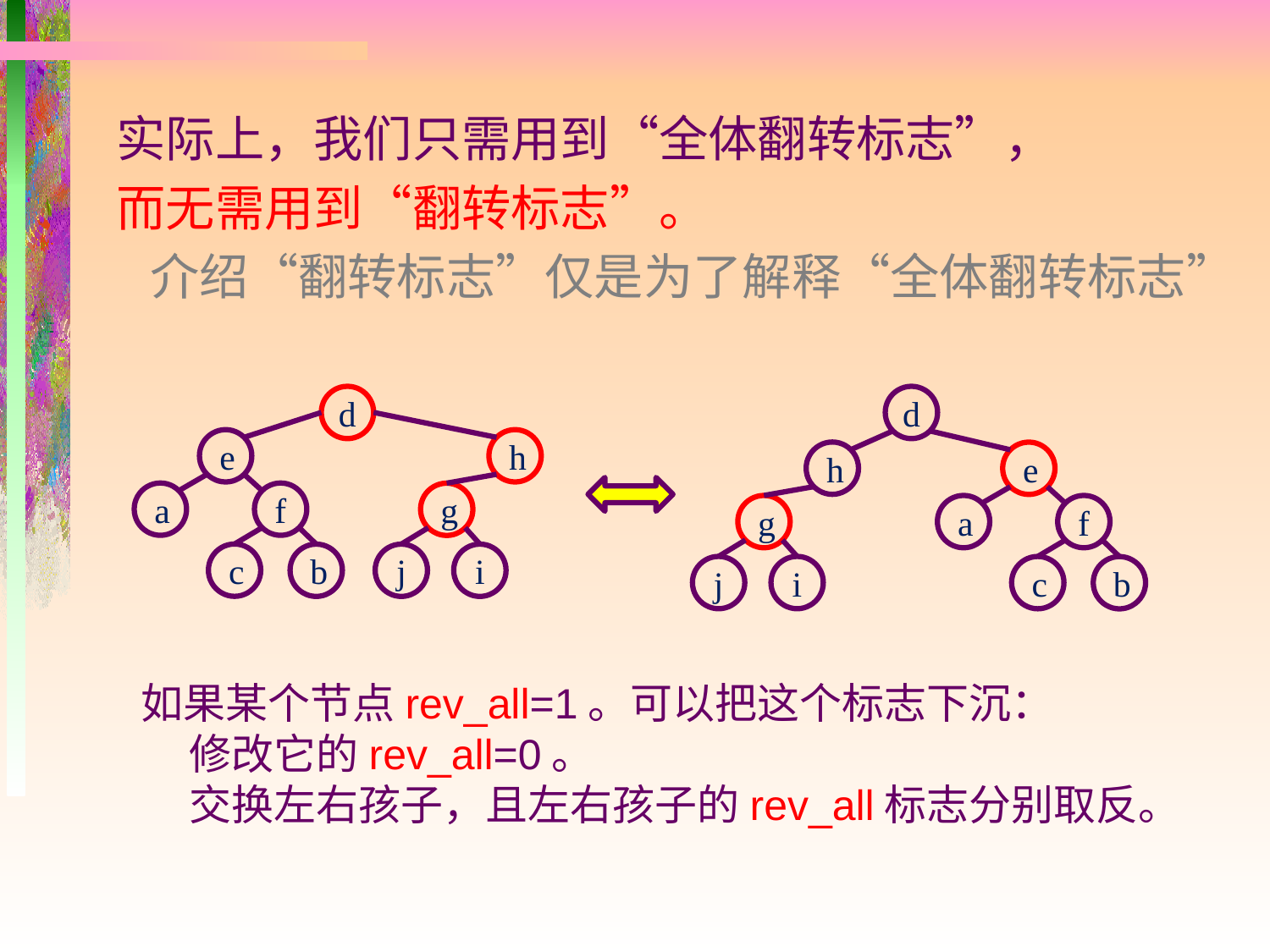

实际上，我们只需用到“全体翻转标志”，
而无需用到“翻转标志”。
  介绍“翻转标志”仅是为了解释“全体翻转标志”
d
e
h
a
f
g
c
b
j
i
d
h
e
g
a
f
j
i
c
b

如果某个节点rev_all=1。可以把这个标志下沉：
    修改它的rev_all=0。
    交换左右孩子，且左右孩子的rev_all标志分别取反。